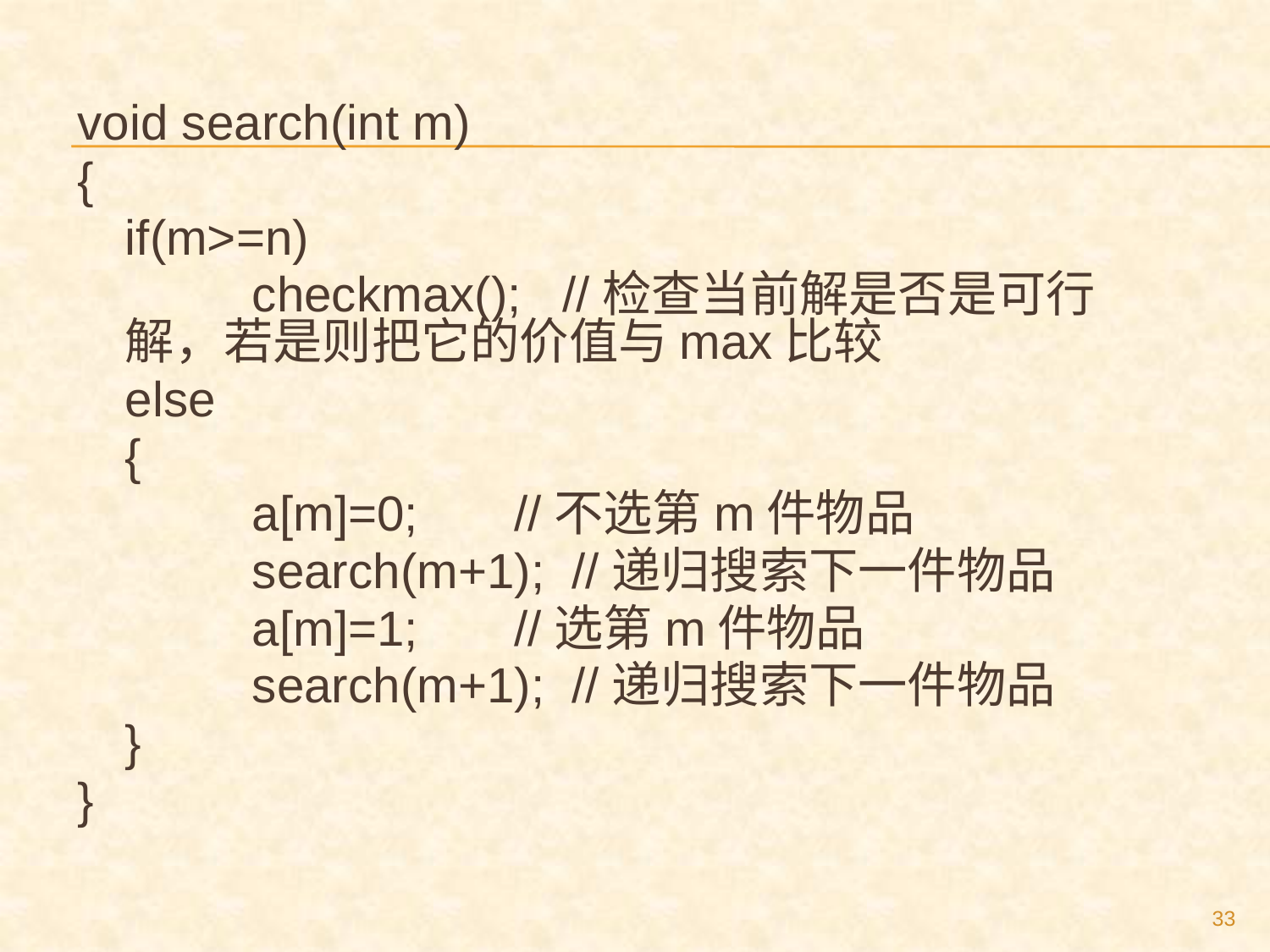

void search(int m)
{
	if(m>=n)
		checkmax();   //检查当前解是否是可行解，若是则把它的价值与max比较
	else
	{
		a[m]=0;       //不选第m件物品
		search(m+1);  //递归搜索下一件物品
		a[m]=1;       //选第m件物品
		search(m+1);  //递归搜索下一件物品
	}
}
33